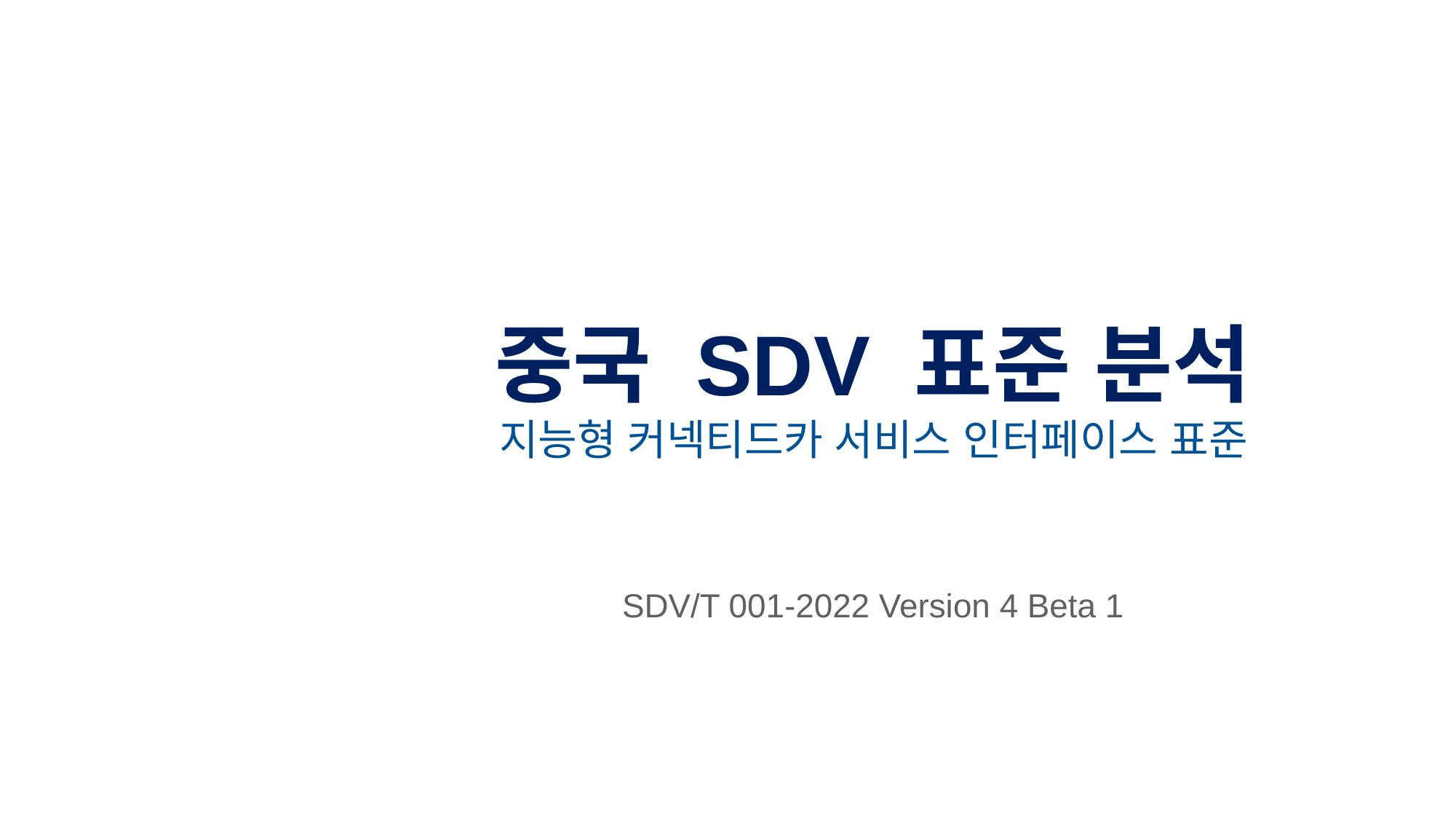

KETI

중국 SDV 표준 분석
지능형 커넥티드카 서비스 인터페이스 표준

SDV/T 001-2022 Version 4 Beta 1

한국전자기술연구원 모빌리티플랫폼연구센터
2025. 08. 26